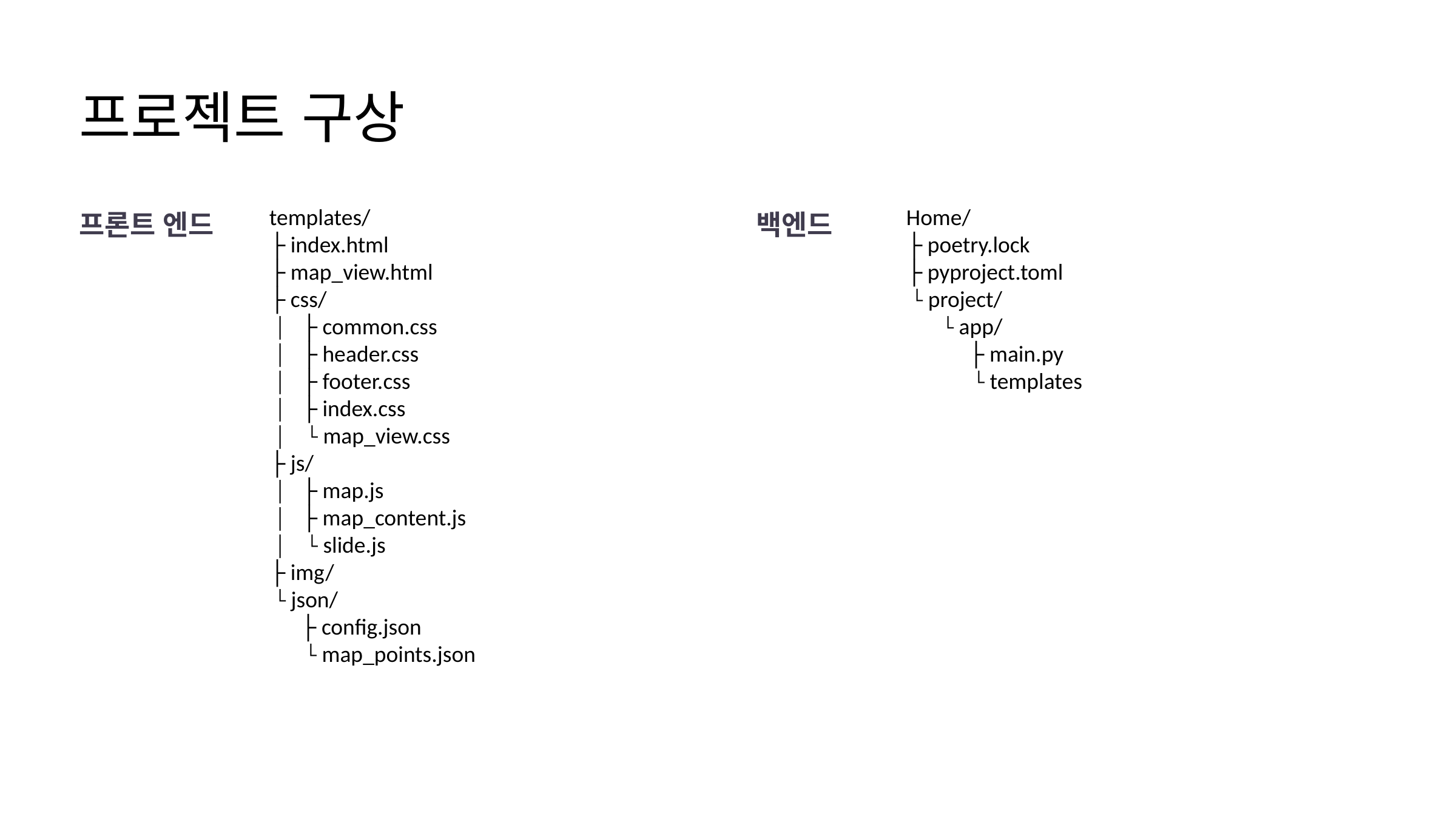

프로젝트 구상
templates/
├ index.html
├ map_view.html
├ css/
 │   ├ common.css
 │   ├ header.css
 │   ├ footer.css
 │   ├ index.css
 │    └ map_view.css
├ js/
 │   ├ map.js
 │   ├ map_content.js
 │    └ slide.js
├ img/
 └ json/
      ├ config.json
       └ map_points.json
Home/
├ poetry.lock
├ pyproject.toml
 └ project/
       └ app/
            ├ main.py
             └ templates
프론트 엔드
백엔드